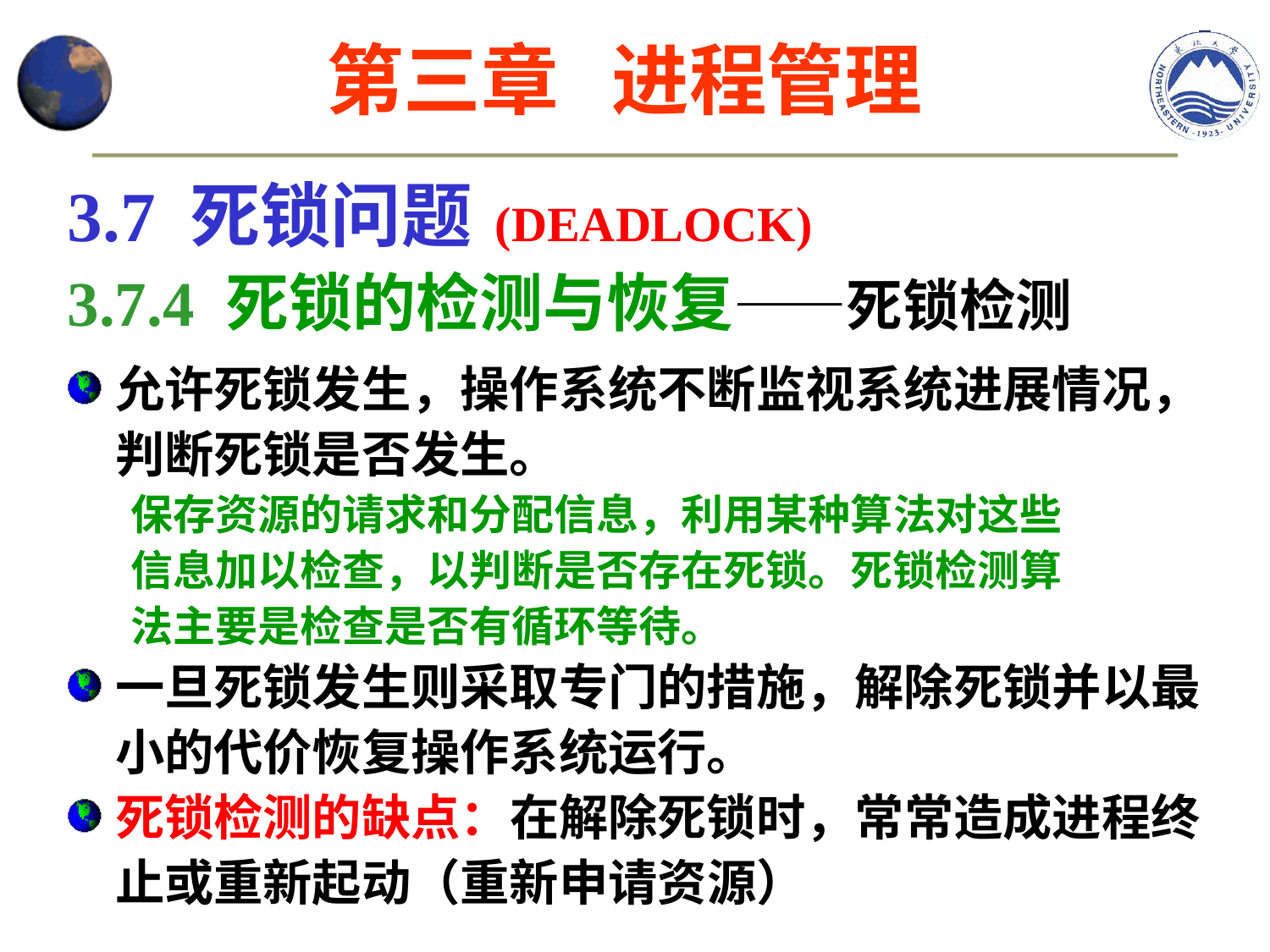

第三章   进程管理
3.7 死锁问题 (DEADLOCK)
3.7.4 死锁的检测与恢复——死锁检测
允许死锁发生，操作系统不断监视系统进展情况，判断死锁是否发生。
保存资源的请求和分配信息，利用某种算法对这些
信息加以检查，以判断是否存在死锁。死锁检测算
法主要是检查是否有循环等待。
一旦死锁发生则采取专门的措施，解除死锁并以最小的代价恢复操作系统运行。
死锁检测的缺点：在解除死锁时，常常造成进程终止或重新起动（重新申请资源）